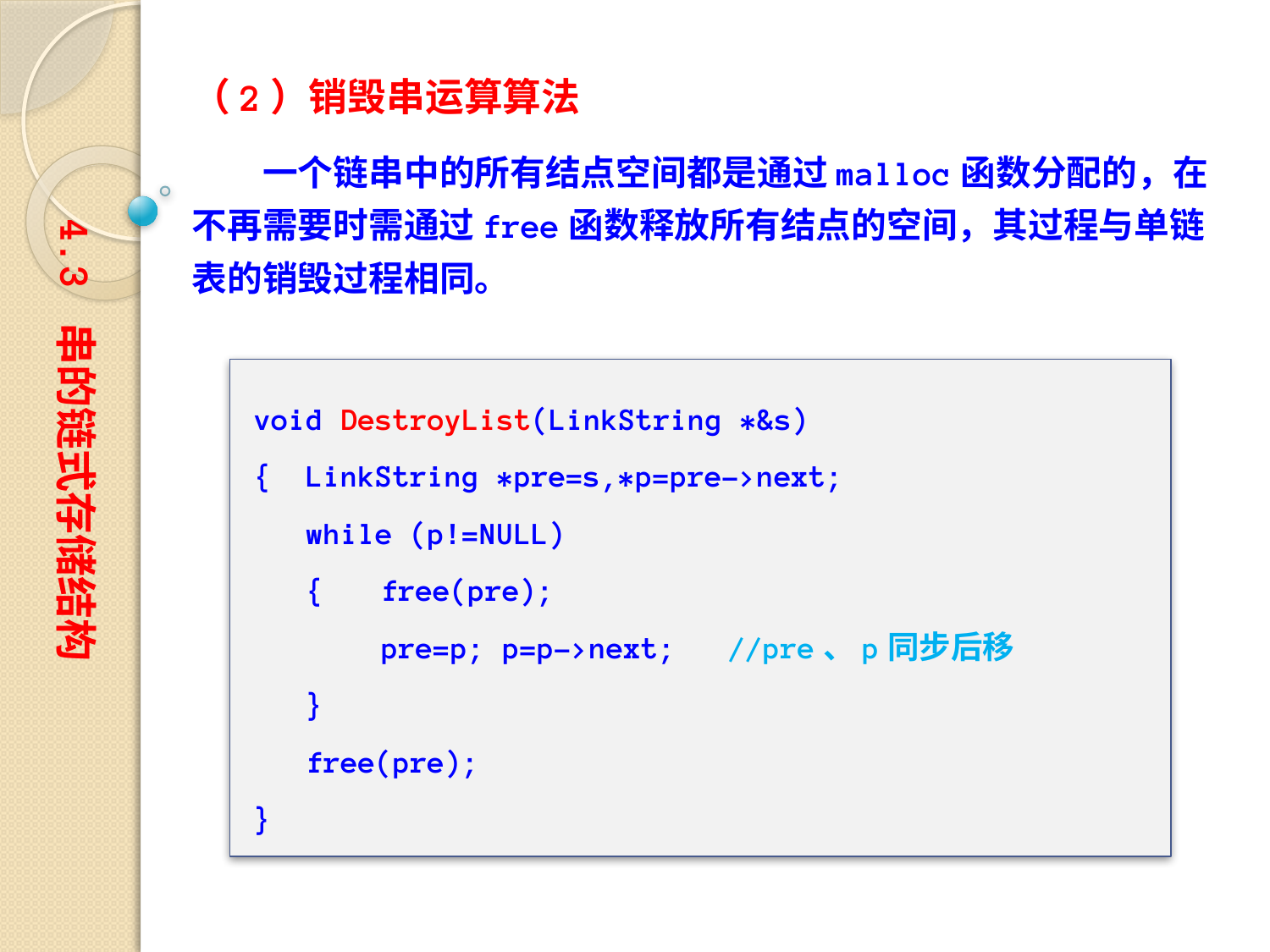

（2）销毁串运算算法
　　一个链串中的所有结点空间都是通过malloc函数分配的，在不再需要时需通过free函数释放所有结点的空间，其过程与单链表的销毁过程相同。
4.3 串的链式存储结构
void DestroyList(LinkString *&s)
{  LinkString *pre=s,*p=pre->next;
   while (p!=NULL)
   {	free(pre);
	pre=p; p=p->next;   //pre、p同步后移
   }
   free(pre);
}